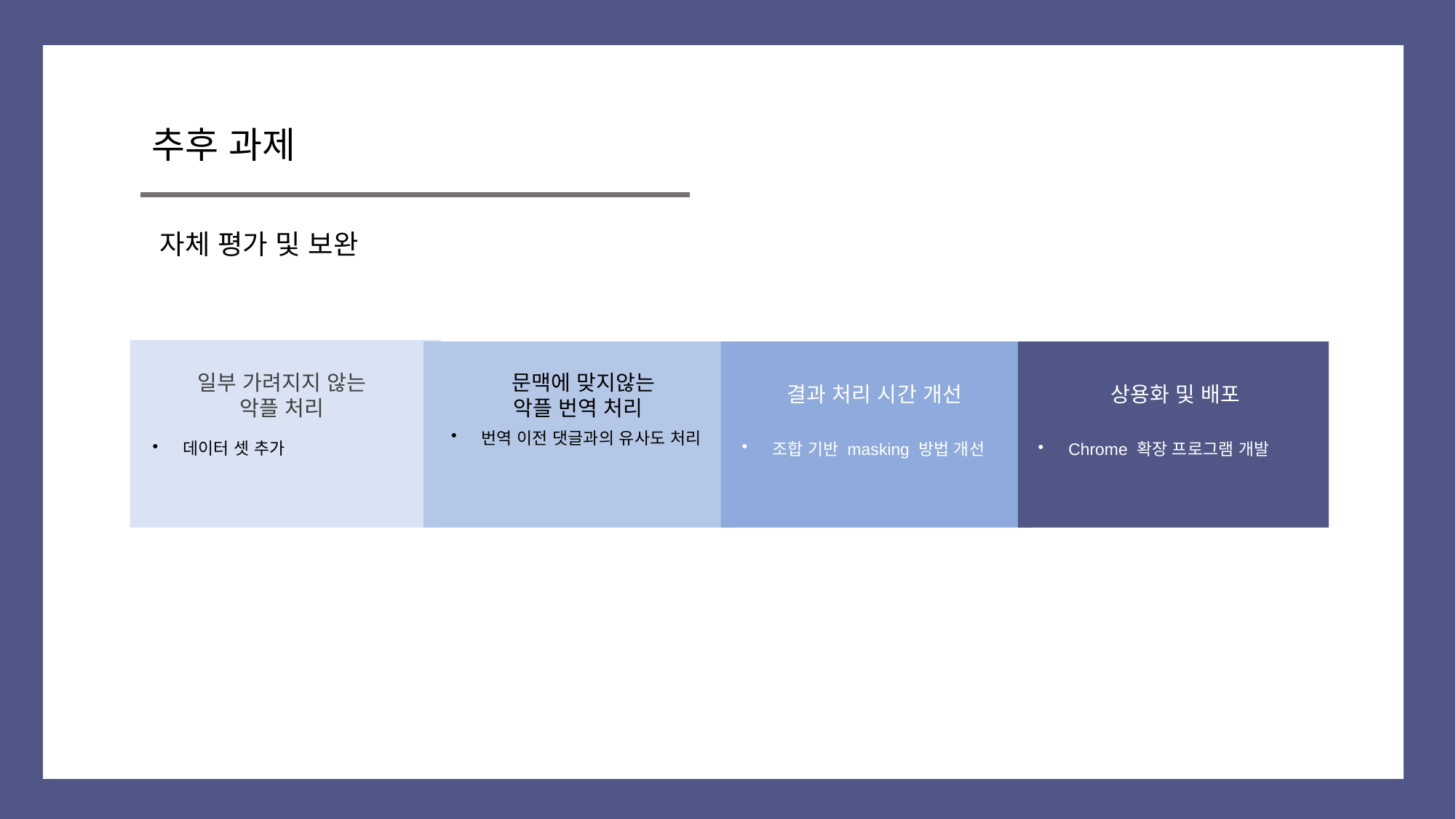

추후 과제

자체 평가 및 보완

 문맥에 맞지않는
악플 번역 처리
일부 가려지지 않는
악플 처리
결과 처리 시간 개선
상용화 및 배포
번역 이전 댓글과의 유사도 처리

데이터 셋 추가

조합 기반 masking 방법 개선

Chrome 확장 프로그램 개발